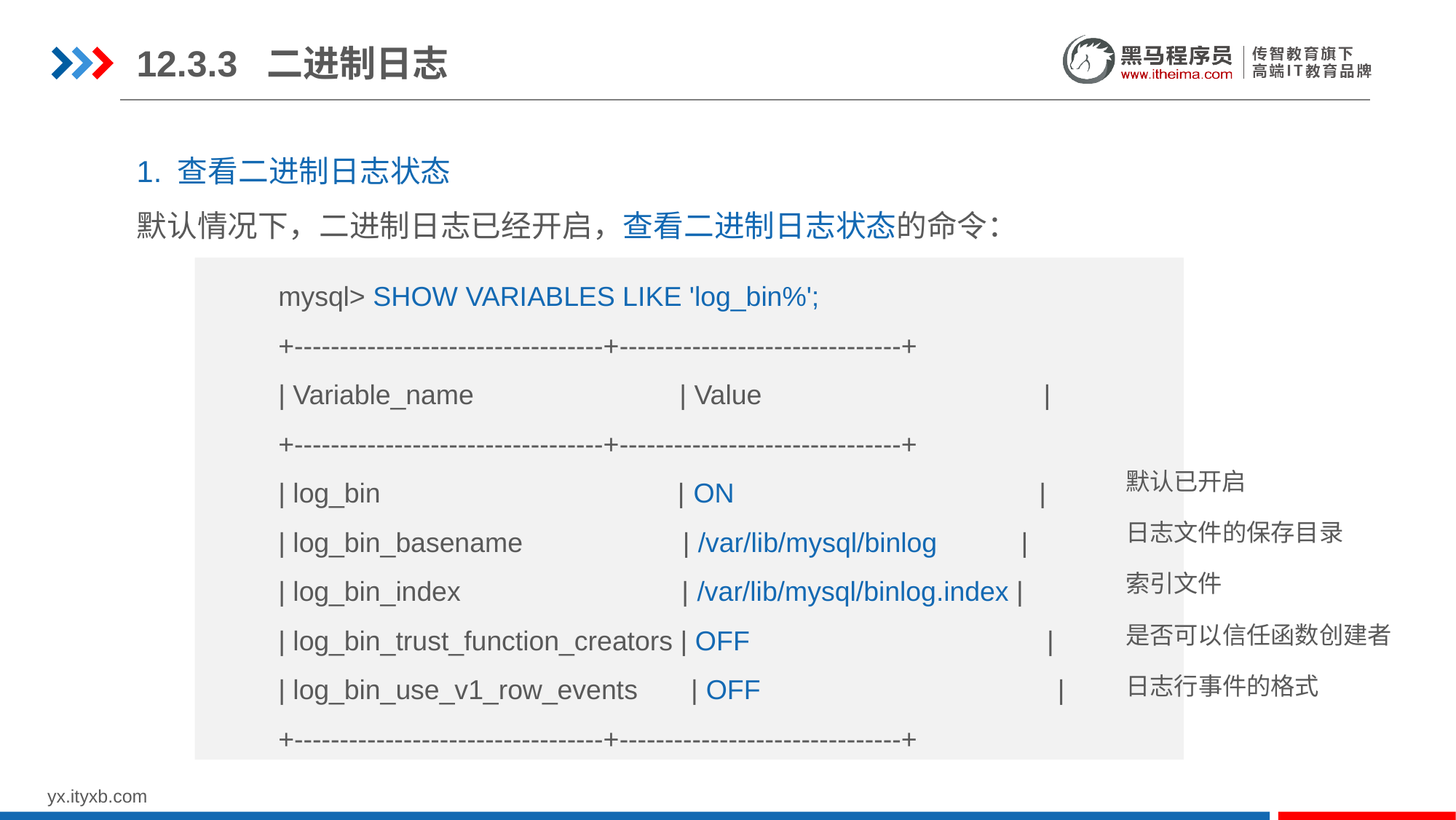

12.3.3  二进制日志
1. 查看二进制日志状态
默认情况下，二进制日志已经开启，查看二进制日志状态的命令：
mysql> SHOW VARIABLES LIKE 'log_bin%';
+----------------------------------+-------------------------------+
| Variable_name                           | Value                                     |
+----------------------------------+-------------------------------+
| log_bin                                       | ON                                        |
| log_bin_basename                     | /var/lib/mysql/binlog           |
| log_bin_index                             | /var/lib/mysql/binlog.index |
| log_bin_trust_function_creators | OFF                                       |
| log_bin_use_v1_row_events       | OFF                                       |
+----------------------------------+-------------------------------+
默认已开启
日志文件的保存目录
索引文件
是否可以信任函数创建者
日志行事件的格式